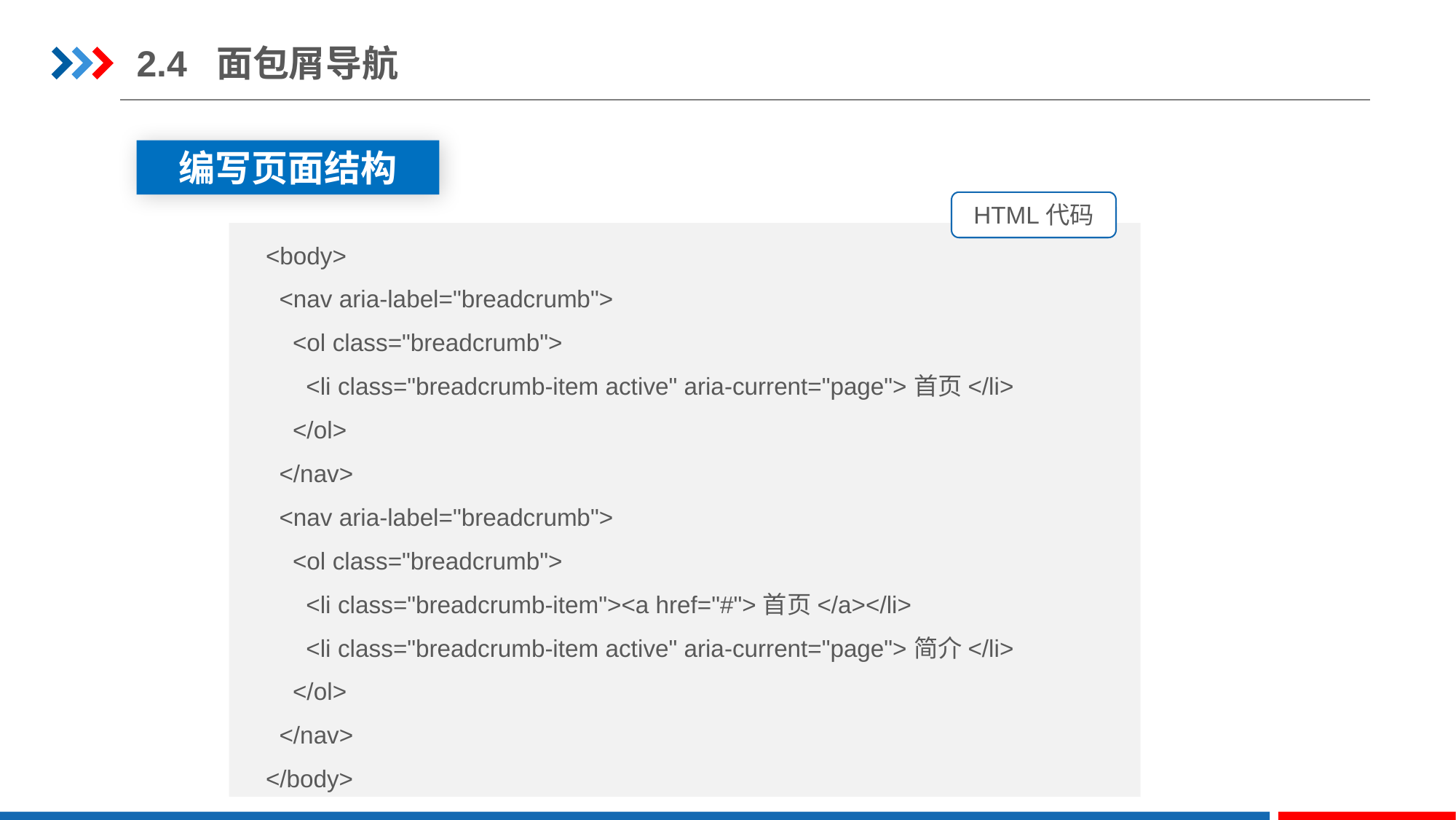

2.4  面包屑导航
编写页面结构
HTML代码
<body>
  <nav aria-label="breadcrumb">
    <ol class="breadcrumb">
      <li class="breadcrumb-item active" aria-current="page">首页</li>
    </ol>
  </nav>
  <nav aria-label="breadcrumb">
    <ol class="breadcrumb">
      <li class="breadcrumb-item"><a href="#">首页</a></li>
      <li class="breadcrumb-item active" aria-current="page">简介</li>
    </ol>
  </nav>
</body>